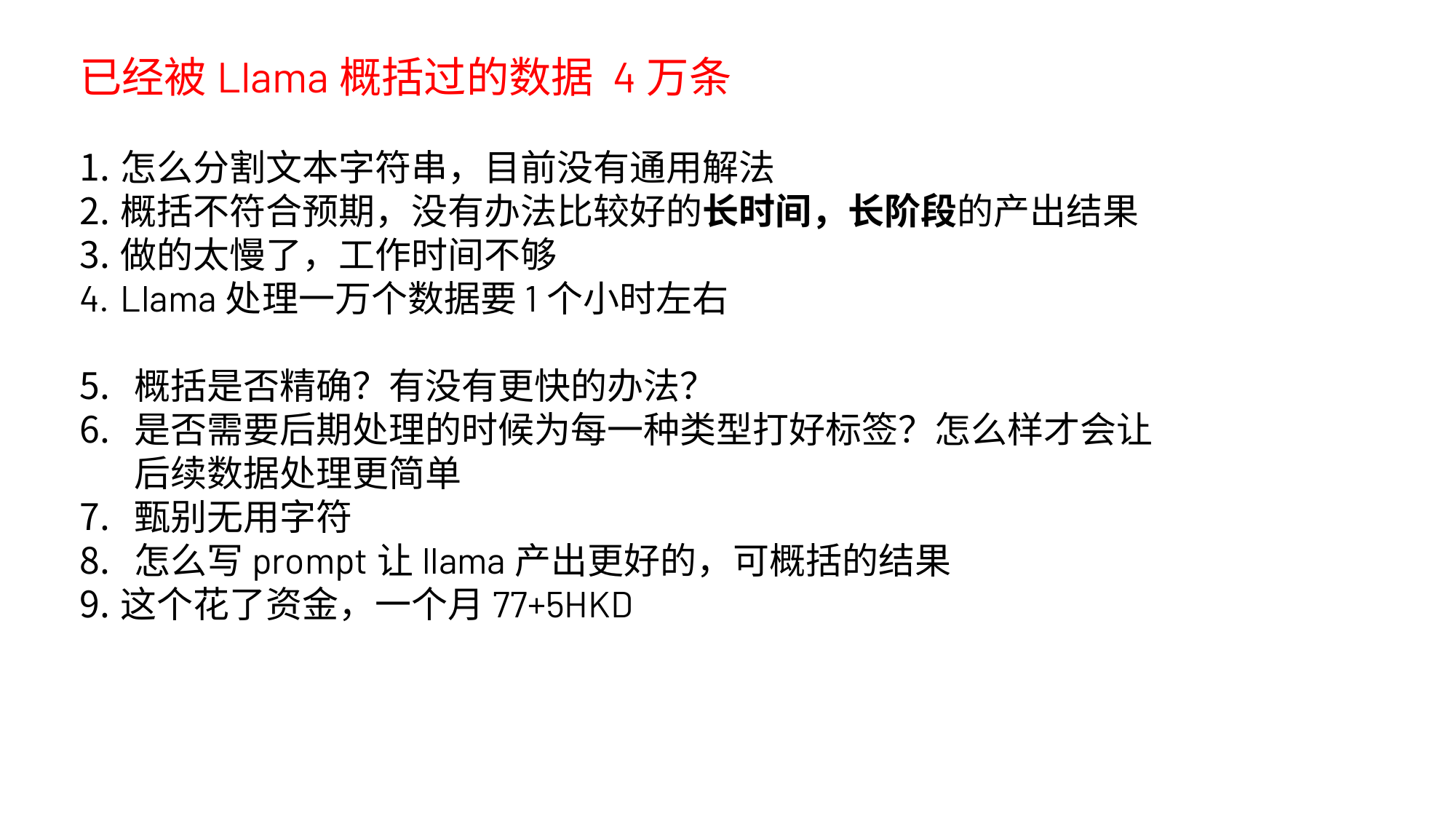

已经被Llama概括过的数据 4万条

怎么分割文本字符串，目前没有通用解法
概括不符合预期，没有办法比较好的长时间，长阶段的产出结果
做的太慢了，工作时间不够
Llama处理一万个数据要1个小时左右

概括是否精确？有没有更快的办法？
是否需要后期处理的时候为每一种类型打好标签？怎么样才会让后续数据处理更简单
甄别无用字符
怎么写prompt让llama产出更好的，可概括的结果
这个花了资金，一个月77+5HKD